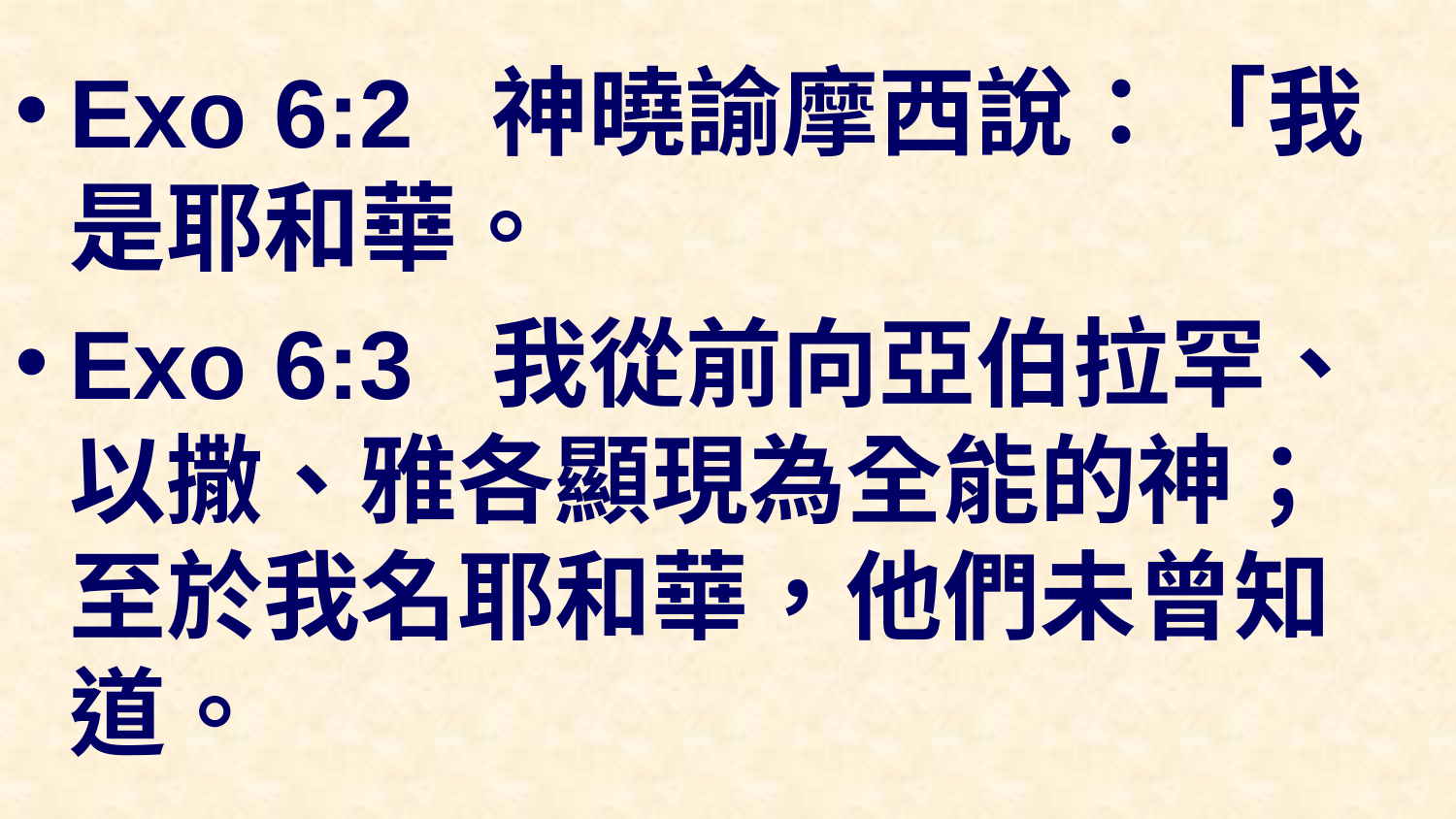

Exo 6:2  神曉諭摩西說：「我是耶和華。
Exo 6:3  我從前向亞伯拉罕、以撒、雅各顯現為全能的神；至於我名耶和華，他們未曾知道。